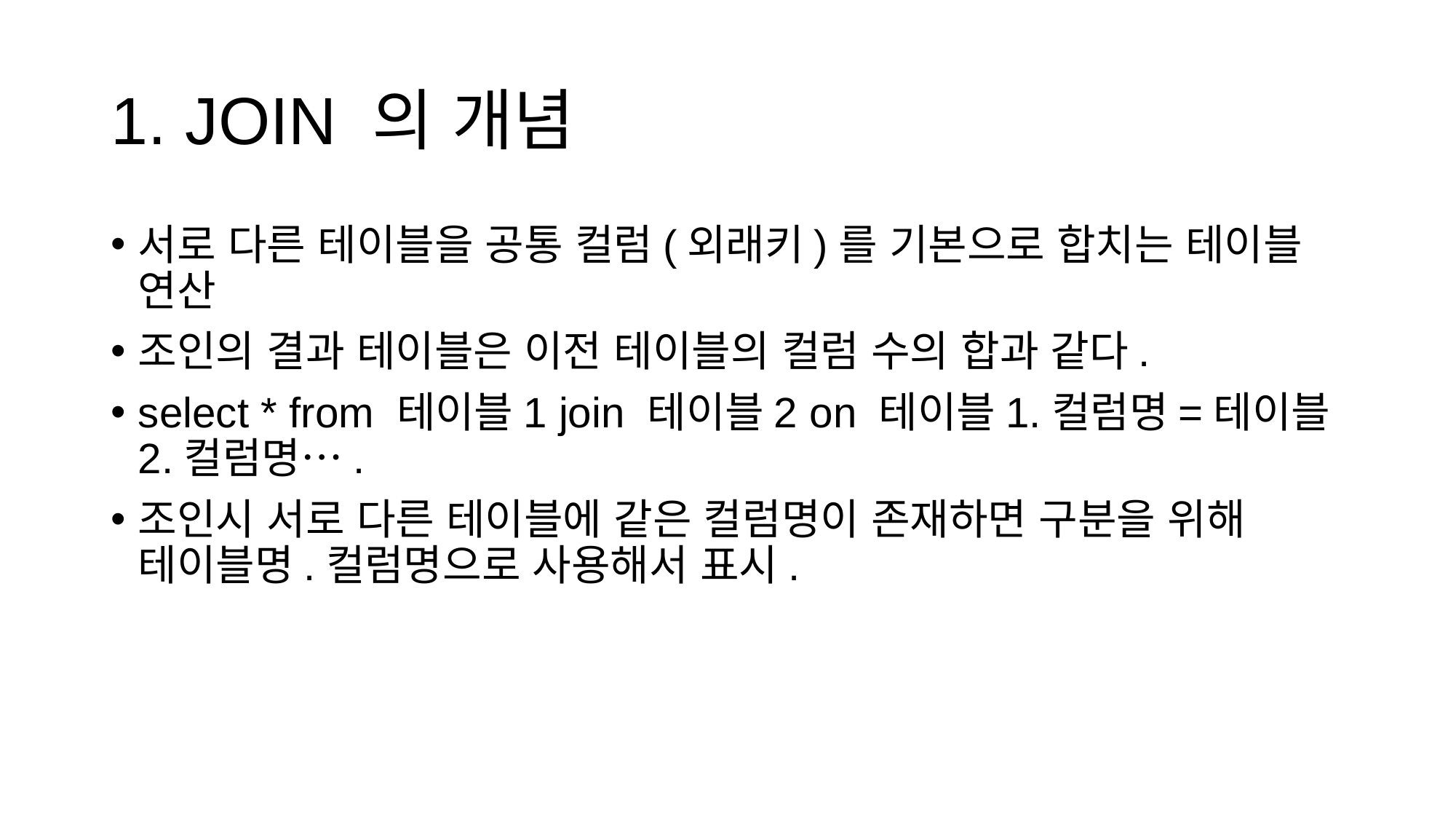

# 1. JOIN 의 개념
서로 다른 테이블을 공통 컬럼(외래키)를 기본으로 합치는 테이블 연산
조인의 결과 테이블은 이전 테이블의 컬럼 수의 합과 같다.
select * from 테이블1 join 테이블2 on 테이블1.컬럼명=테이블2.컬럼명….
조인시 서로 다른 테이블에 같은 컬럼명이 존재하면 구분을 위해 테이블명.컬럼명으로 사용해서 표시.